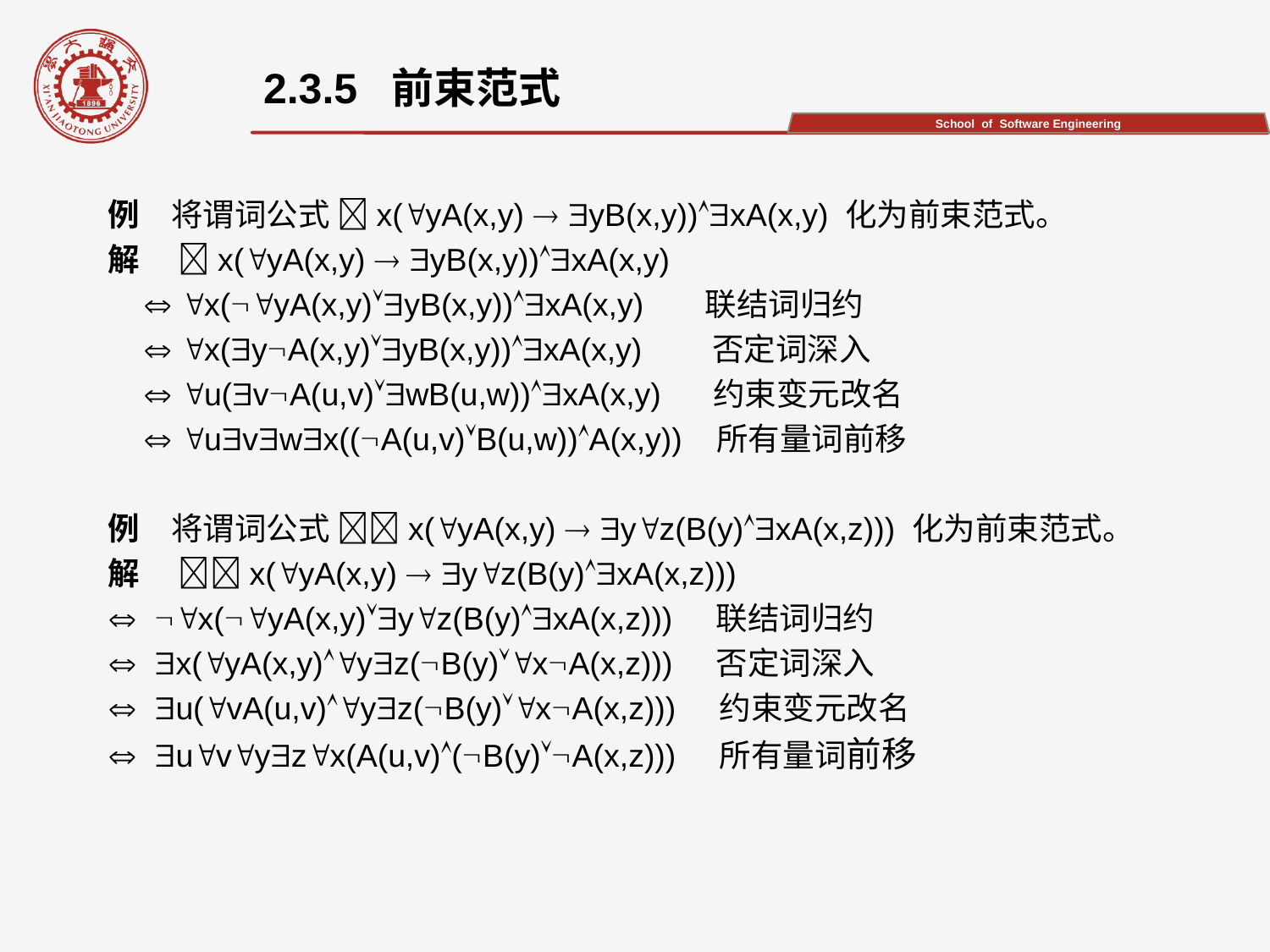

2.3.5  前束范式
例　将谓词公式 ∀x(∀yA(x,y) → ∃yB(x,y))∧∃xA(x,y) 化为前束范式。
解　 ∀x(∀yA(x,y) → ∃yB(x,y))∧∃xA(x,y)
    ⇔ ∀x(¬∀yA(x,y)∨∃yB(x,y))∧∃xA(x,y)      联结词归约
    ⇔ ∀x(∃y¬A(x,y)∨∃yB(x,y))∧∃xA(x,y)       否定词深入
    ⇔ ∀u(∃v¬A(u,v)∨∃wB(u,w))∧∃xA(x,y)     约束变元改名
    ⇔ ∀u∃v∃w∃x((¬A(u,v)∨B(u,w))∧A(x,y))   所有量词前移

例　将谓词公式 ¬∀x(∀yA(x,y) → ∃y∀z(B(y)∧∃xA(x,z))) 化为前束范式。
解　 ¬∀x(∀yA(x,y) → ∃y∀z(B(y)∧∃xA(x,z)))
⇔  ¬∀x(¬∀yA(x,y)∨∃y∀z(B(y)∧∃xA(x,z)))    联结词归约
⇔  ∃x(∀yA(x,y)∧∀y∃z(¬B(y)∨∀x¬A(x,z)))    否定词深入
⇔  ∃u(∀vA(u,v)∧∀y∃z(¬B(y)∨∀x¬A(x,z)))    约束变元改名
⇔  ∃u∀v∀y∃z∀x(A(u,v)∧(¬B(y)∨¬A(x,z)))    所有量词前移